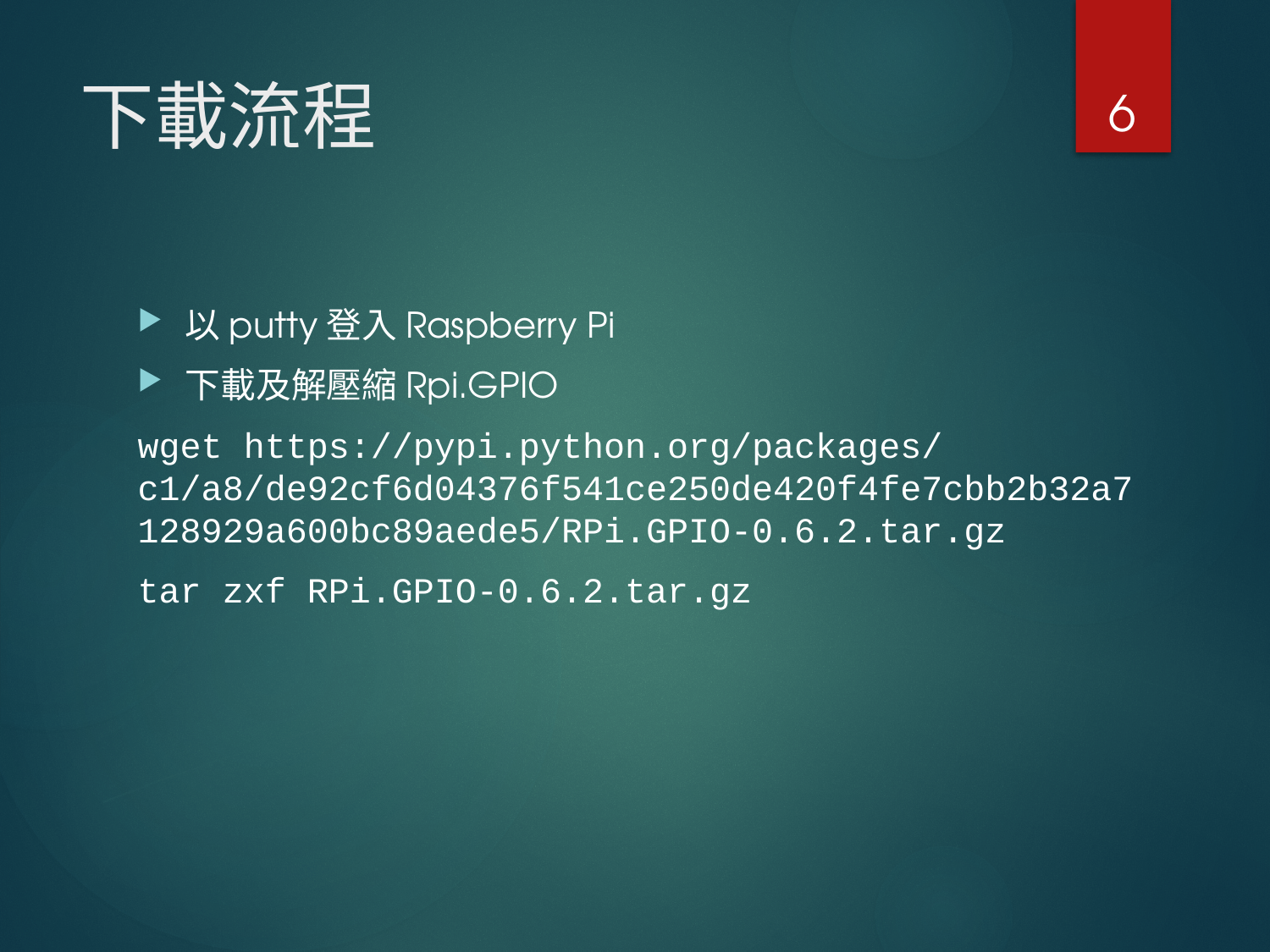

6
# 下載流程
以putty登入Raspberry Pi
下載及解壓縮Rpi.GPIO
wget https://pypi.python.org/packages/ c1/a8/de92cf6d04376f541ce250de420f4fe7cbb2b32a7128929a600bc89aede5/RPi.GPIO-0.6.2.tar.gz
tar zxf RPi.GPIO-0.6.2.tar.gz